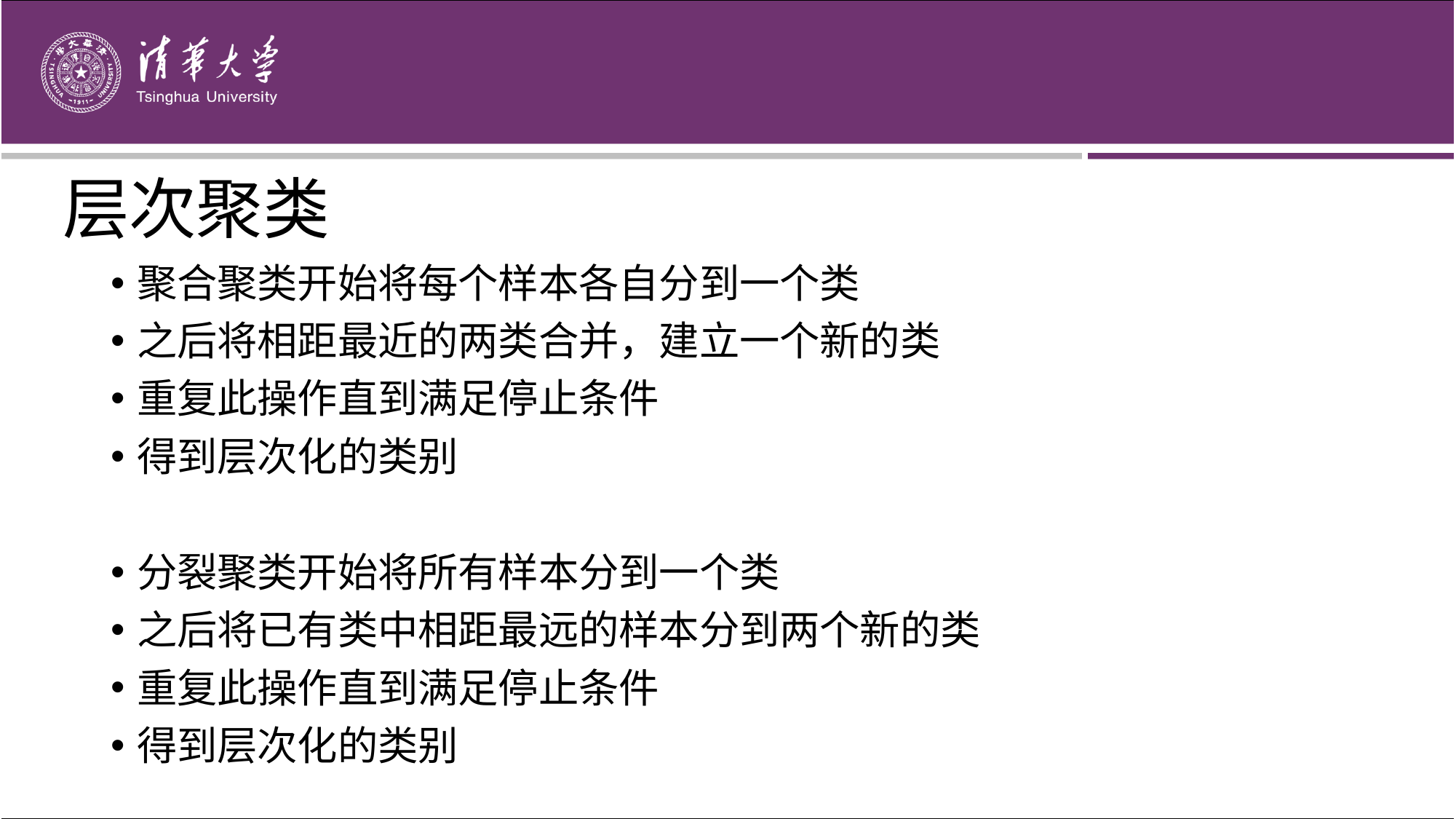

# 层次聚类
聚合聚类开始将每个样本各自分到一个类
之后将相距最近的两类合并，建立一个新的类
重复此操作直到满足停止条件
得到层次化的类别

分裂聚类开始将所有样本分到一个类
之后将已有类中相距最远的样本分到两个新的类
重复此操作直到满足停止条件
得到层次化的类别